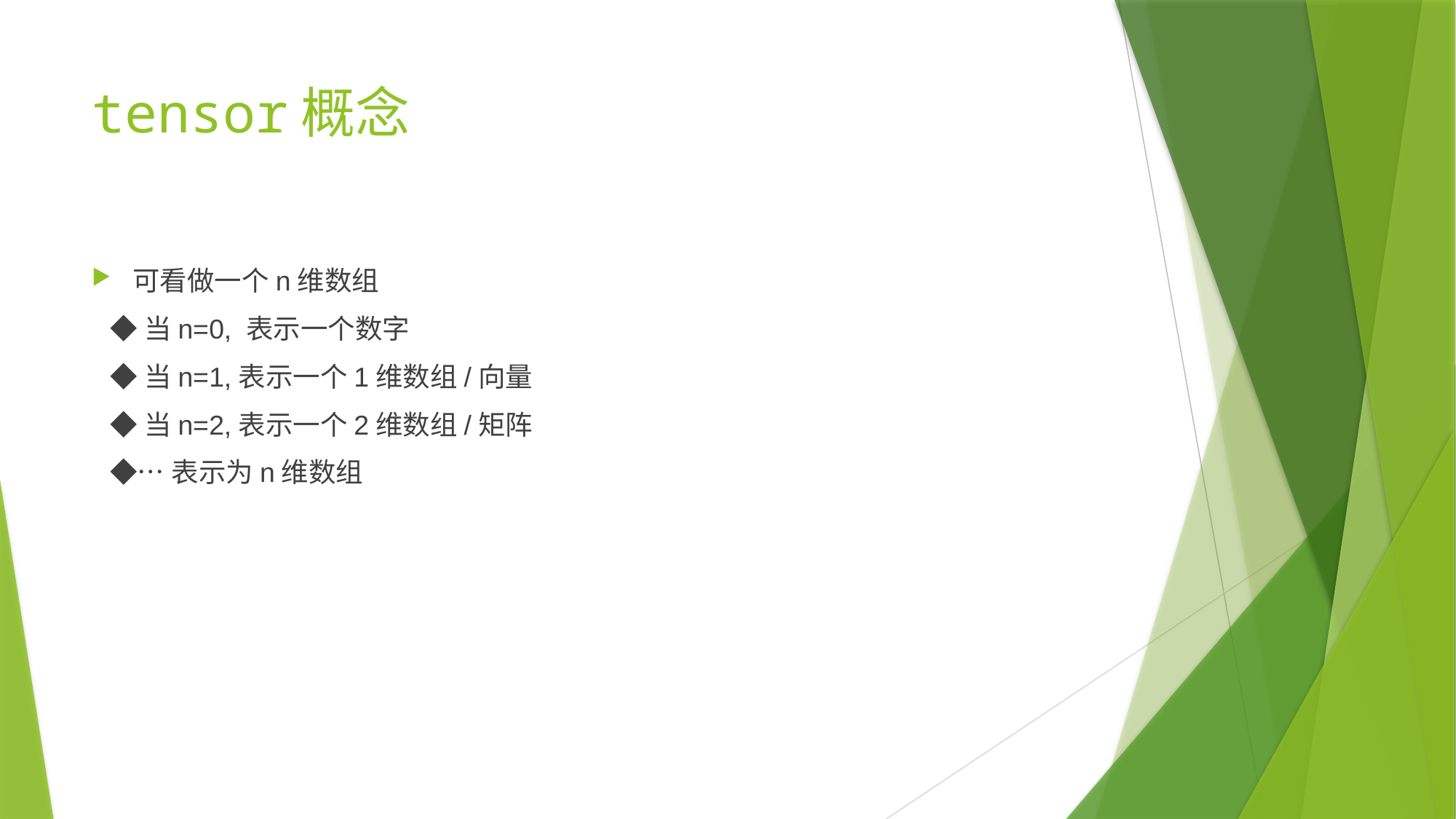

# tensor概念
可看做一个n维数组
   ◆当n=0, 表示一个数字
   ◆当n=1,表示一个1维数组/向量
   ◆当n=2,表示一个2维数组/矩阵
   ◆…表示为n维数组